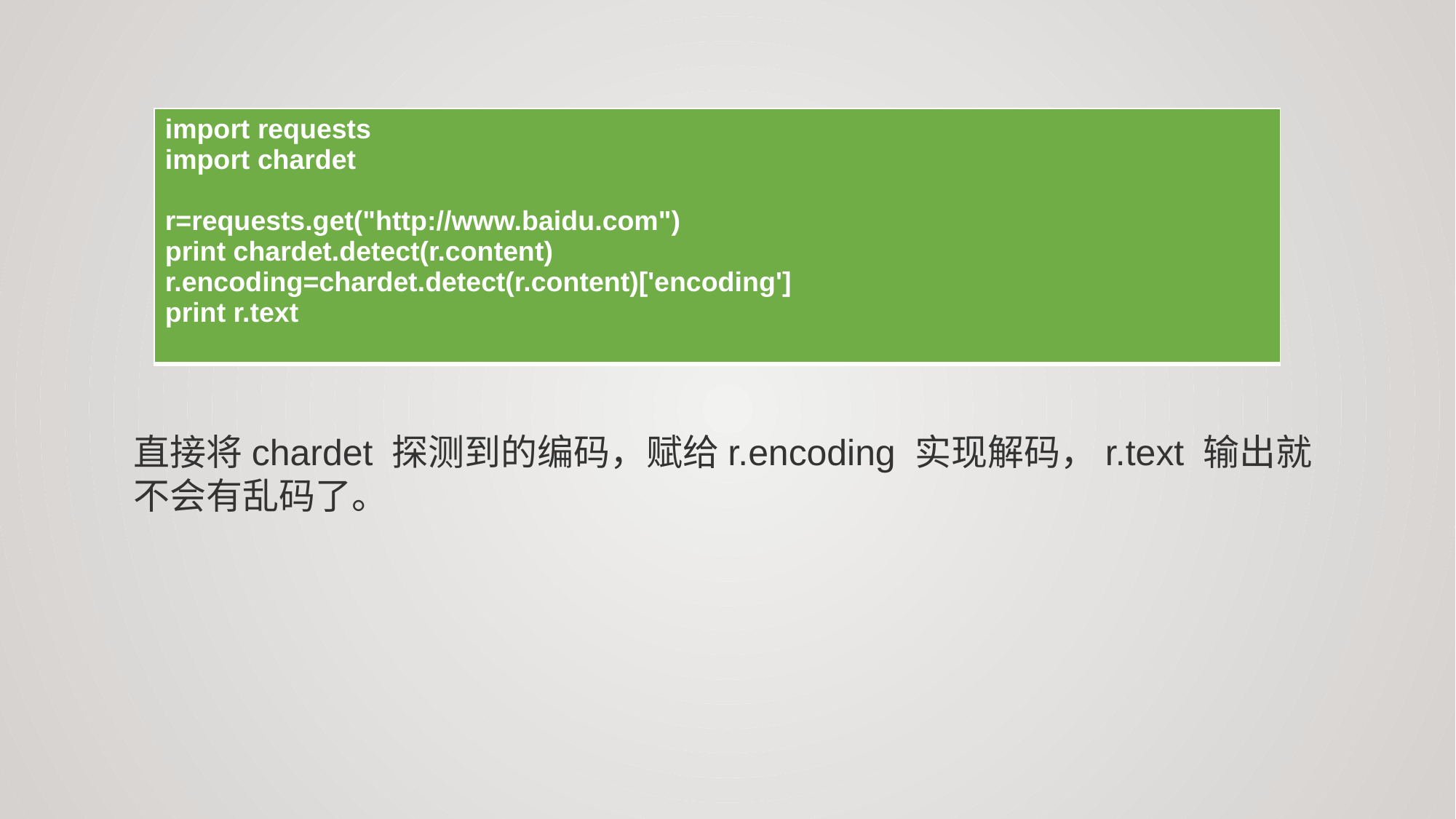

| import requests import chardet r=requests.get("http://www.baidu.com") print chardet.detect(r.content) r.encoding=chardet.detect(r.content)['encoding'] print r.text |
| --- |
直接将chardet 探测到的编码，赋给r.encoding 实现解码，r.text 输出就不会有乱码了。